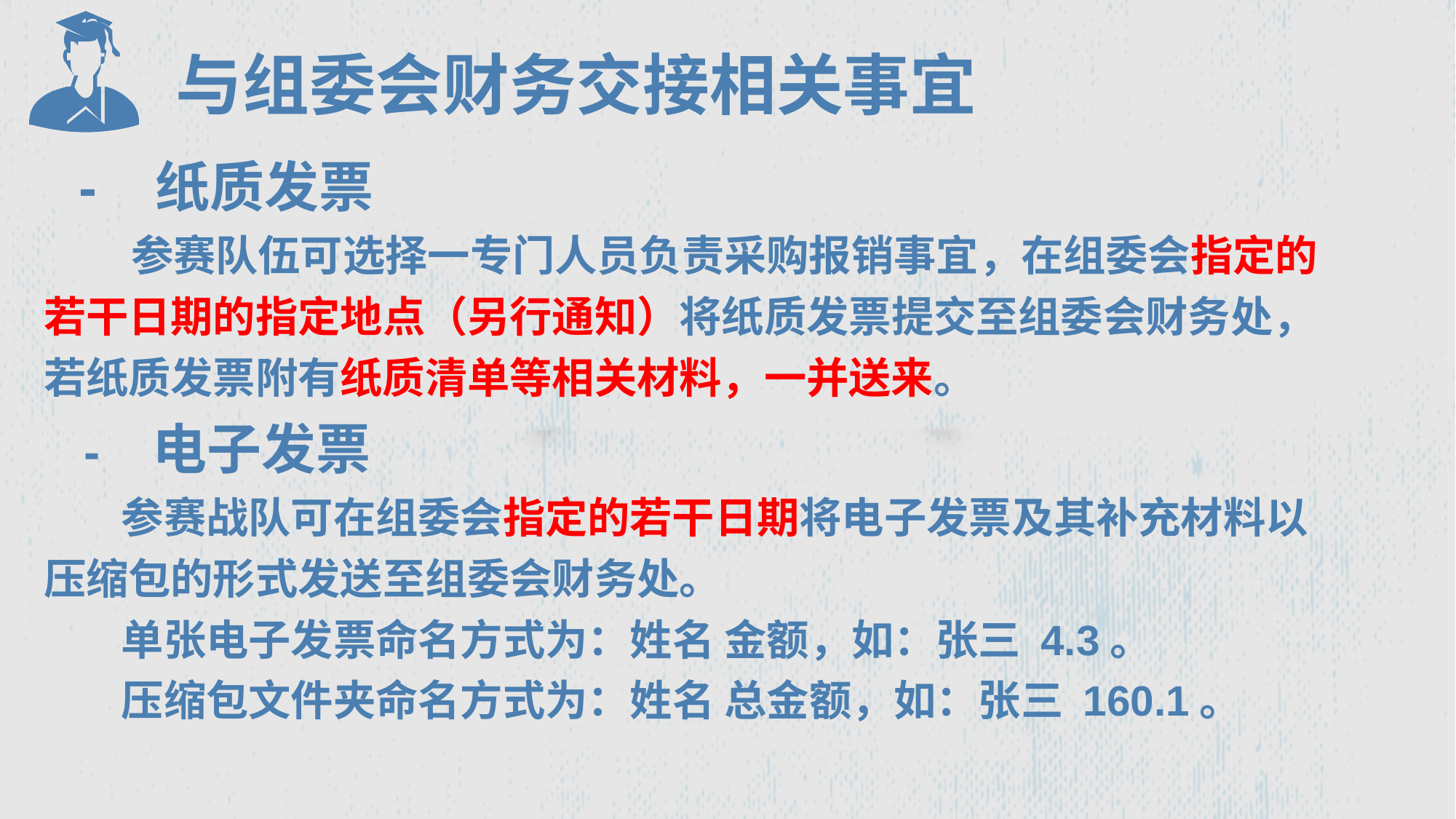

与组委会财务交接相关事宜
   -   纸质发票
​        参赛队伍可选择一专门人员负责采购报销事宜，在组委会指定的若干日期的指定地点（另行通知）将纸质发票提交至组委会财务处，若纸质发票附有纸质清单等相关材料，一并送来。
   -   电子发票
​       参赛战队可在组委会指定的若干日期将电子发票及其补充材料以压缩包的形式发送至组委会财务处。
​       单张电子发票命名方式为：姓名 金额，如：张三 4.3。
​       压缩包文件夹命名方式为：姓名 总金额，如：张三 160.1。